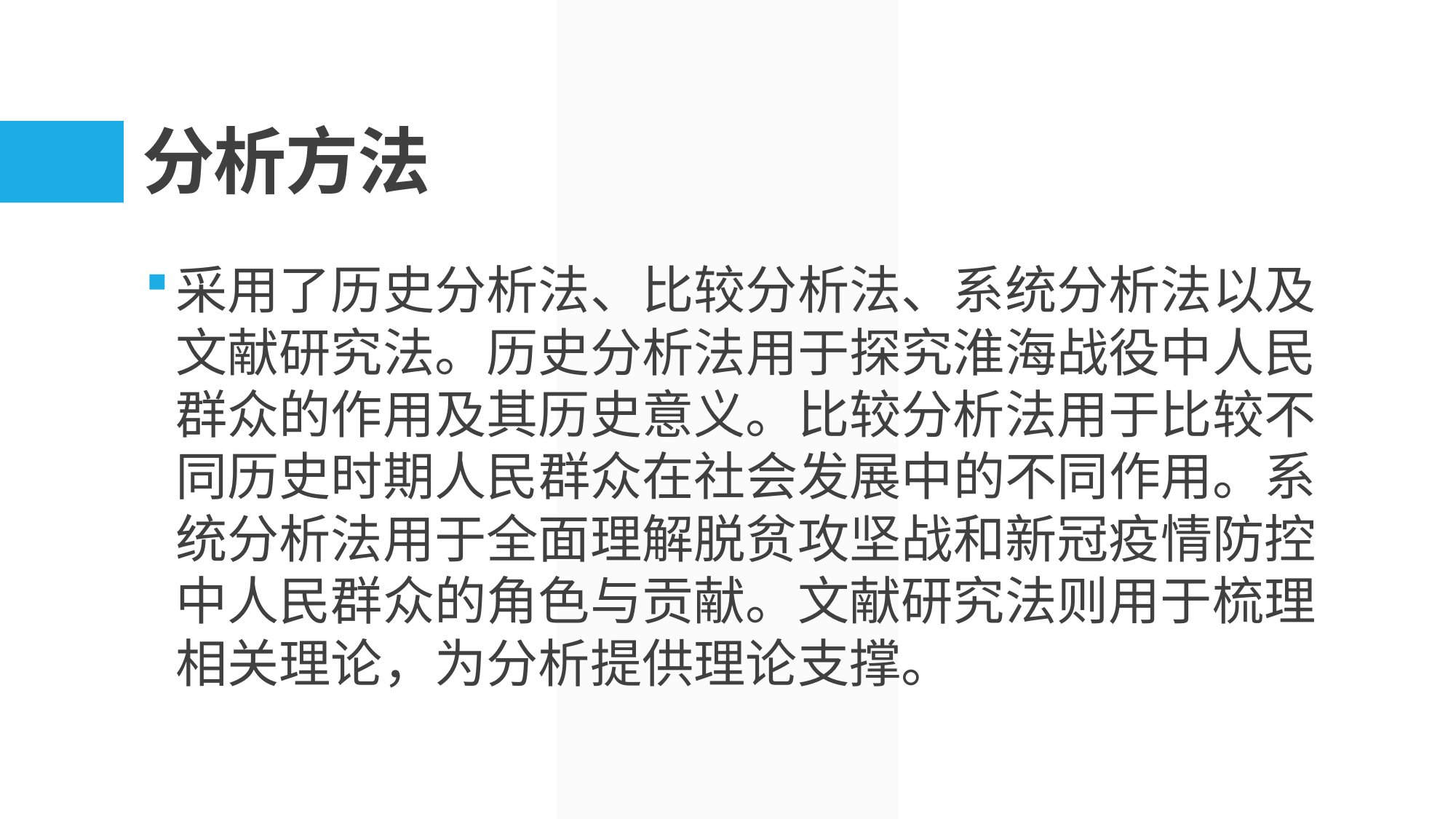

# 分析方法

采用了历史分析法、比较分析法、系统分析法以及文献研究法。历史分析法用于探究淮海战役中人民群众的作用及其历史意义。比较分析法用于比较不同历史时期人民群众在社会发展中的不同作用。系统分析法用于全面理解脱贫攻坚战和新冠疫情防控中人民群众的角色与贡献。文献研究法则用于梳理相关理论，为分析提供理论支撑。